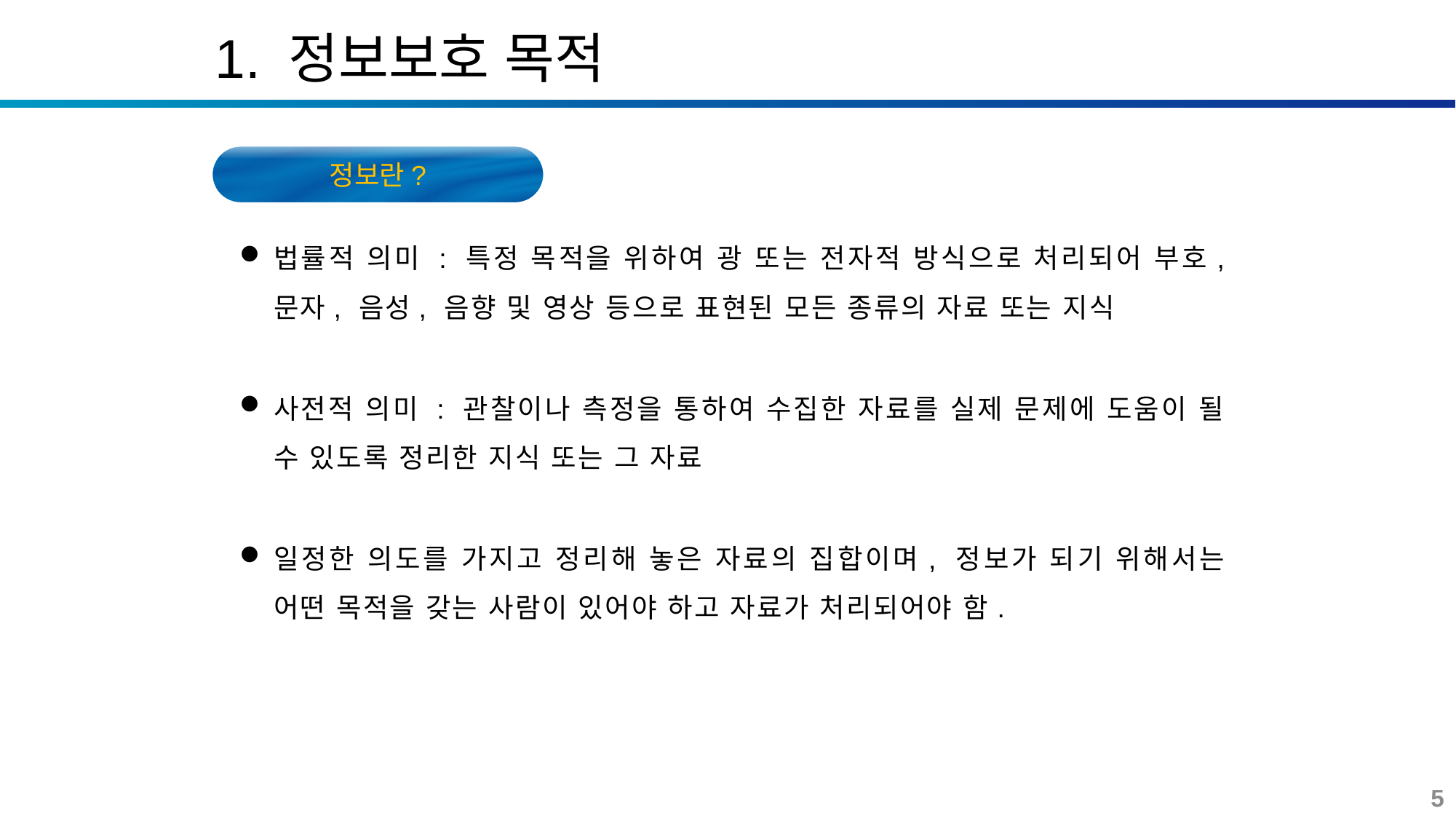

1. 정보보호 목적

정보란?

법률적 의미 : 특정 목적을 위하여 광 또는 전자적 방식으로 처리되어 부호, 문자, 음성, 음향 및 영상 등으로 표현된 모든 종류의 자료 또는 지식

사전적 의미 : 관찰이나 측정을 통하여 수집한 자료를 실제 문제에 도움이 될 수 있도록 정리한 지식 또는 그 자료

일정한 의도를 가지고 정리해 놓은 자료의 집합이며, 정보가 되기 위해서는 어떤 목적을 갖는 사람이 있어야 하고 자료가 처리되어야 함.

5